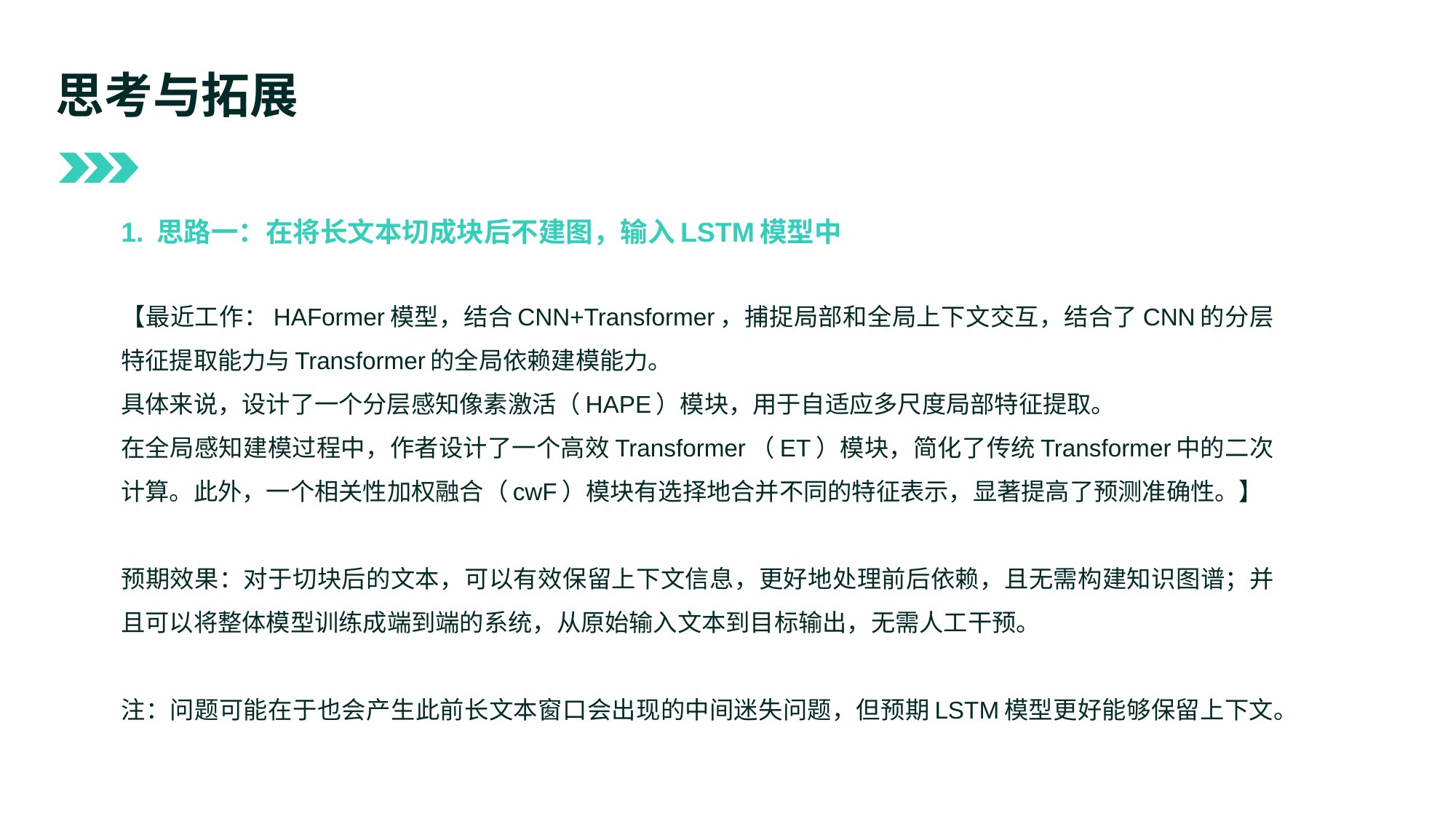

思考与拓展

1. 思路一：在将长文本切成块后不建图，输入LSTM模型中

【最近工作：HAFormer模型，结合CNN+Transformer，捕捉局部和全局上下文交互，结合了CNN的分层特征提取能力与Transformer的全局依赖建模能力。
具体来说，设计了一个分层感知像素激活（HAPE）模块，用于自适应多尺度局部特征提取。
在全局感知建模过程中，作者设计了一个高效Transformer（ET）模块，简化了传统Transformer中的二次计算。此外，一个相关性加权融合（cwF）模块有选择地合并不同的特征表示，显著提高了预测准确性。】

预期效果：对于切块后的文本，可以有效保留上下文信息，更好地处理前后依赖，且无需构建知识图谱；并且可以将整体模型训练成端到端的系统，从原始输入文本到目标输出，无需人工干预。

注：问题可能在于也会产生此前长文本窗口会出现的中间迷失问题，但预期LSTM模型更好能够保留上下文。
重要性。